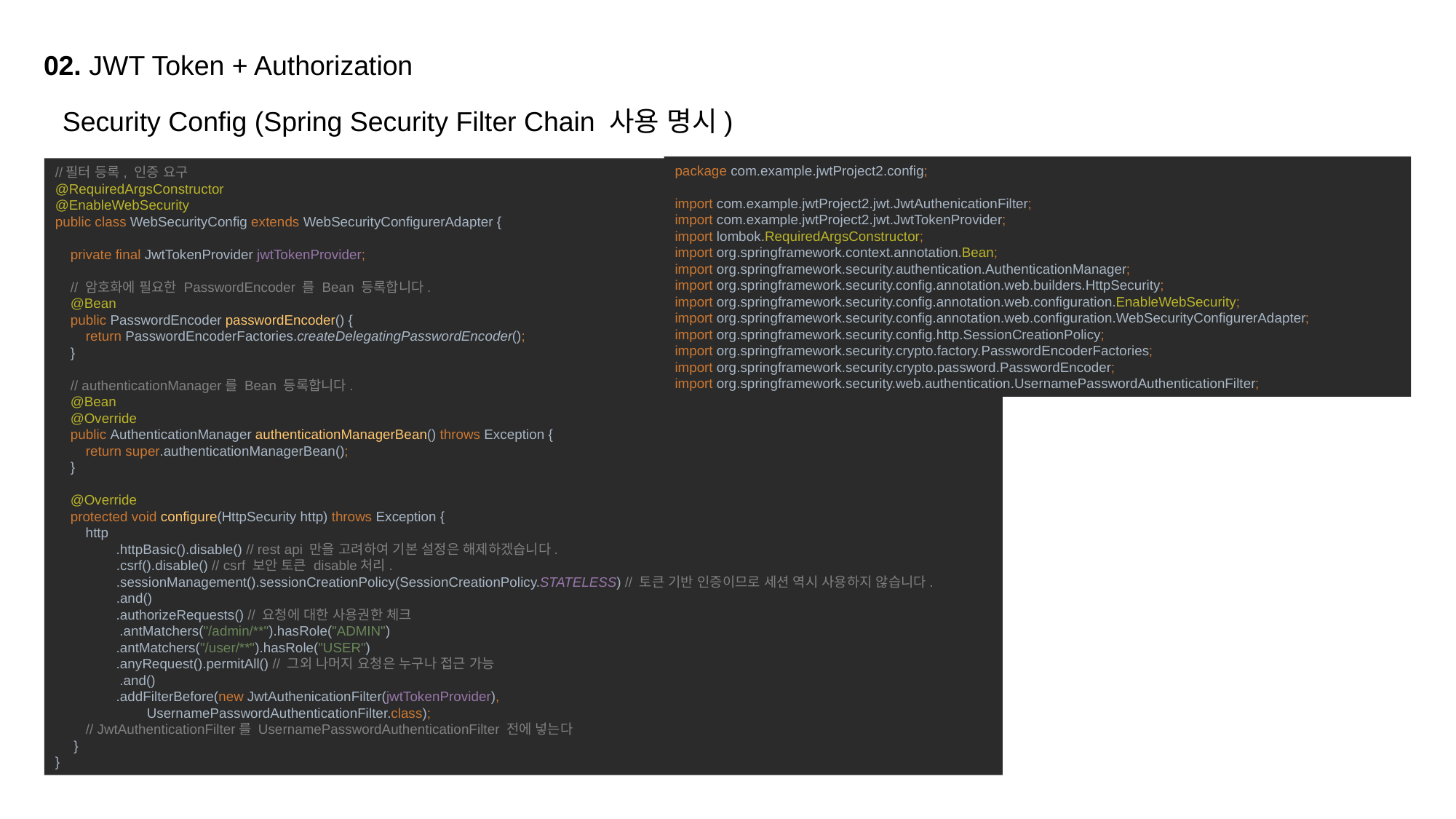

02. JWT Token + Authorization
Security Config (Spring Security Filter Chain 사용 명시)
//필터 등록, 인증 요구
@RequiredArgsConstructor
@EnableWebSecurity
public class WebSecurityConfig extends WebSecurityConfigurerAdapter {
    private final JwtTokenProvider jwtTokenProvider;
    // 암호화에 필요한 PasswordEncoder 를 Bean 등록합니다.
    @Bean
    public PasswordEncoder passwordEncoder() {
        return PasswordEncoderFactories.createDelegatingPasswordEncoder();
    }
    // authenticationManager를 Bean 등록합니다.
    @Bean
    @Override
    public AuthenticationManager authenticationManagerBean() throws Exception {
        return super.authenticationManagerBean();
    }
    @Override
    protected void configure(HttpSecurity http) throws Exception {
        http
                .httpBasic().disable() // rest api 만을 고려하여 기본 설정은 해제하겠습니다.
                .csrf().disable() // csrf 보안 토큰 disable처리.
                .sessionManagement().sessionCreationPolicy(SessionCreationPolicy.STATELESS) // 토큰 기반 인증이므로 세션 역시 사용하지 않습니다.
                .and()
                .authorizeRequests() // 요청에 대한 사용권한 체크
                .antMatchers("/admin/**").hasRole("ADMIN")
                .antMatchers("/user/**").hasRole("USER")
                .anyRequest().permitAll() // 그외 나머지 요청은 누구나 접근 가능
                .and()
                .addFilterBefore(new JwtAuthenicationFilter(jwtTokenProvider),
                        UsernamePasswordAuthenticationFilter.class);
        // JwtAuthenticationFilter를 UsernamePasswordAuthenticationFilter 전에 넣는다
    }
}
package com.example.jwtProject2.config;
import com.example.jwtProject2.jwt.JwtAuthenicationFilter;
import com.example.jwtProject2.jwt.JwtTokenProvider;
import lombok.RequiredArgsConstructor;
import org.springframework.context.annotation.Bean;
import org.springframework.security.authentication.AuthenticationManager;
import org.springframework.security.config.annotation.web.builders.HttpSecurity;
import org.springframework.security.config.annotation.web.configuration.EnableWebSecurity;
import org.springframework.security.config.annotation.web.configuration.WebSecurityConfigurerAdapter;
import org.springframework.security.config.http.SessionCreationPolicy;
import org.springframework.security.crypto.factory.PasswordEncoderFactories;
import org.springframework.security.crypto.password.PasswordEncoder;
import org.springframework.security.web.authentication.UsernamePasswordAuthenticationFilter;